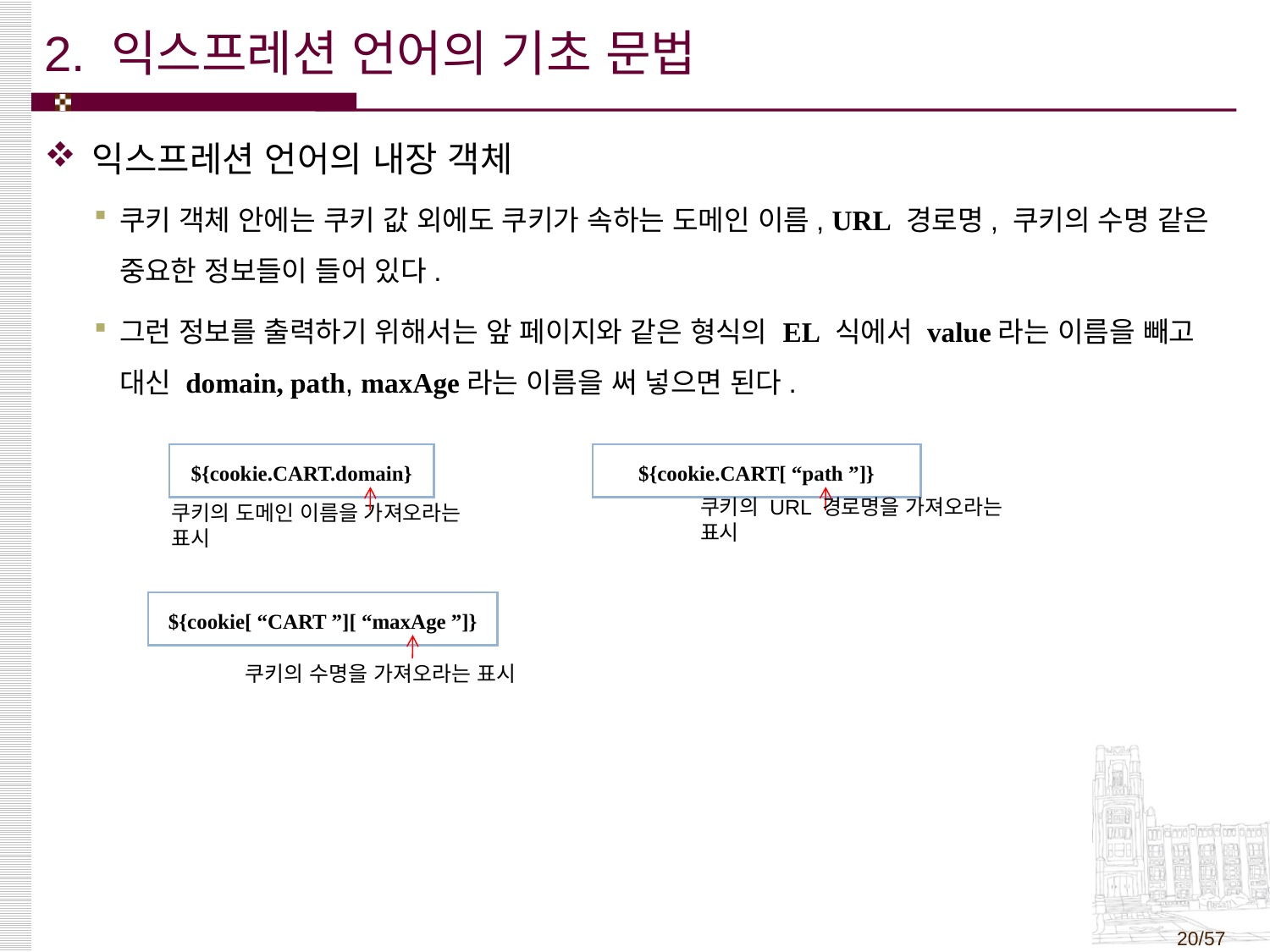

# 2. 익스프레션 언어의 기초 문법
익스프레션 언어의 내장 객체
쿠키 객체 안에는 쿠키 값 외에도 쿠키가 속하는 도메인 이름, URL 경로명, 쿠키의 수명 같은 중요한 정보들이 들어 있다.
그런 정보를 출력하기 위해서는 앞 페이지와 같은 형식의 EL 식에서 value라는 이름을 빼고 대신 domain, path, maxAge라는 이름을 써 넣으면 된다.

| ${cookie.CART.domain} |
| --- |
| ${cookie.CART[ “path ”]} |
| --- |
쿠키의 도메인 이름을 가져오라는 표시
쿠키의 URL 경로명을 가져오라는 표시
| ${cookie[ “CART ”][ “maxAge ”]} |
| --- |
쿠키의 수명을 가져오라는 표시